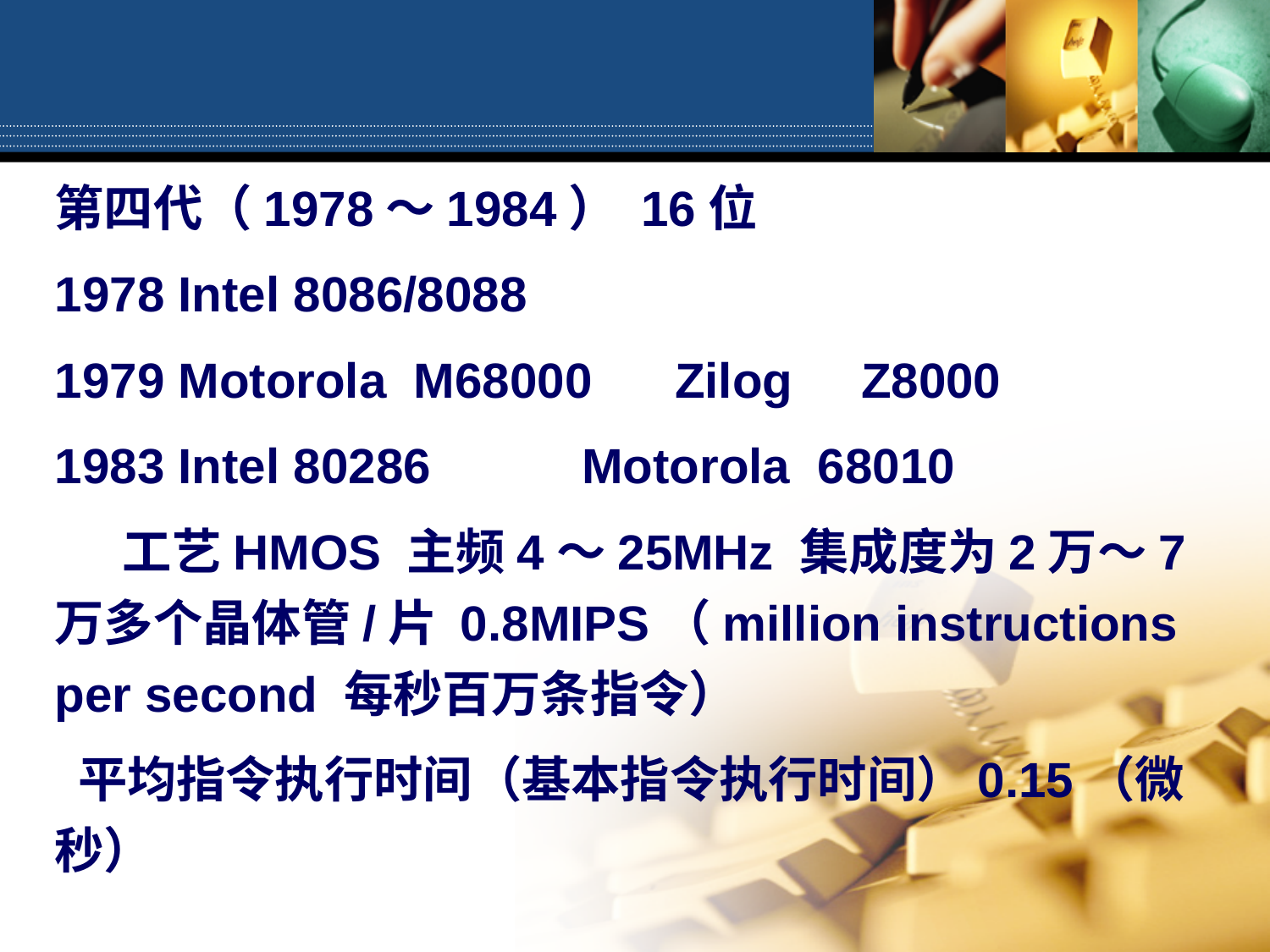

#
第四代（1978～1984） 16位
1978 Intel 8086/8088
1979 Motorola  M68000      Zilog     Z8000
1983 Intel 80286           Motorola  68010
     工艺HMOS 主频4～25MHz 集成度为2万～7万多个晶体管/片 0.8MIPS（million instructions per second 每秒百万条指令）
 平均指令执行时间（基本指令执行时间）0.15（微秒）